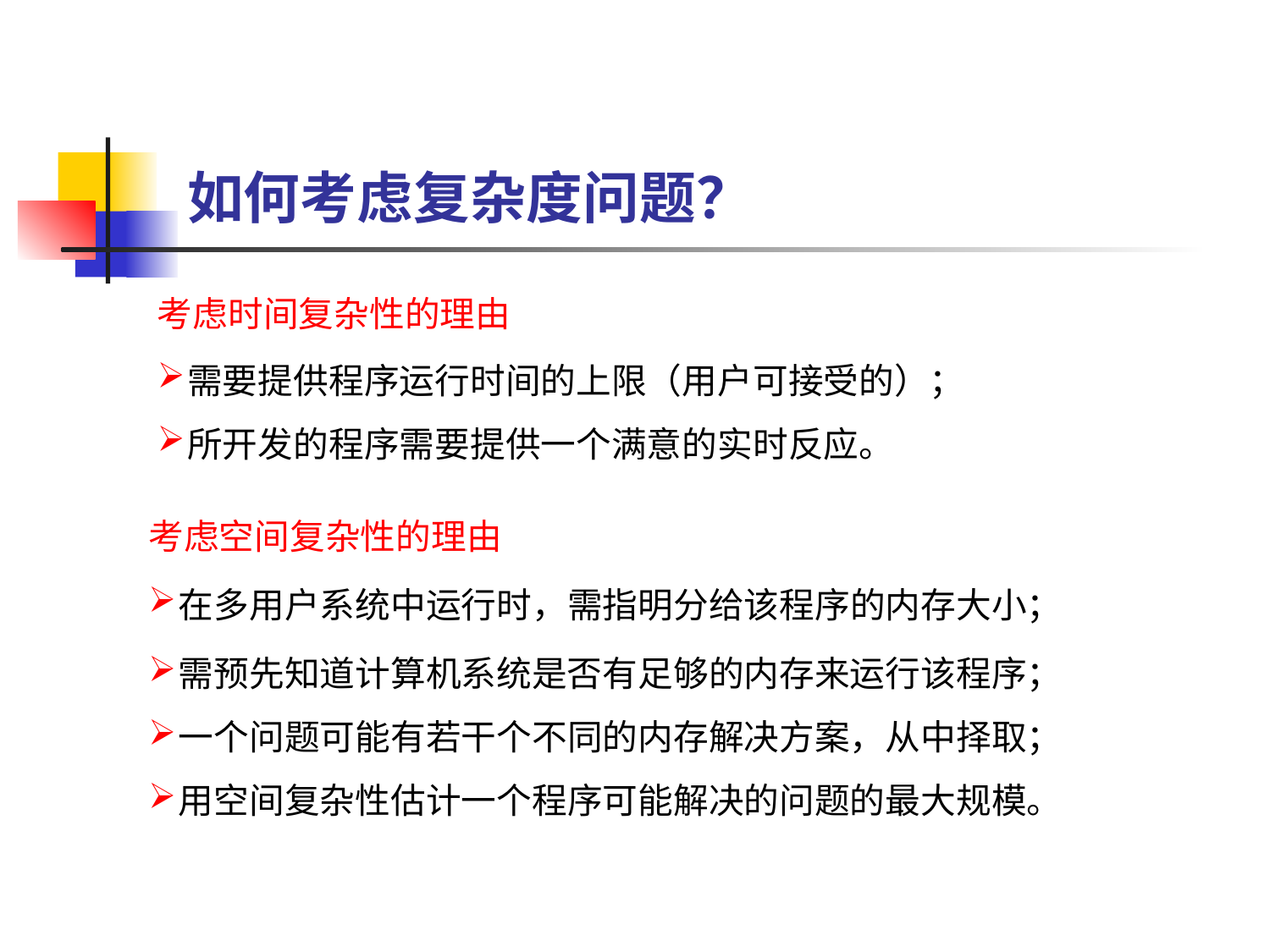

如何考虑复杂度问题？
考虑时间复杂性的理由
需要提供程序运行时间的上限（用户可接受的）；
所开发的程序需要提供一个满意的实时反应。
考虑空间复杂性的理由
在多用户系统中运行时，需指明分给该程序的内存大小；
需预先知道计算机系统是否有足够的内存来运行该程序；
一个问题可能有若干个不同的内存解决方案，从中择取；
用空间复杂性估计一个程序可能解决的问题的最大规模。